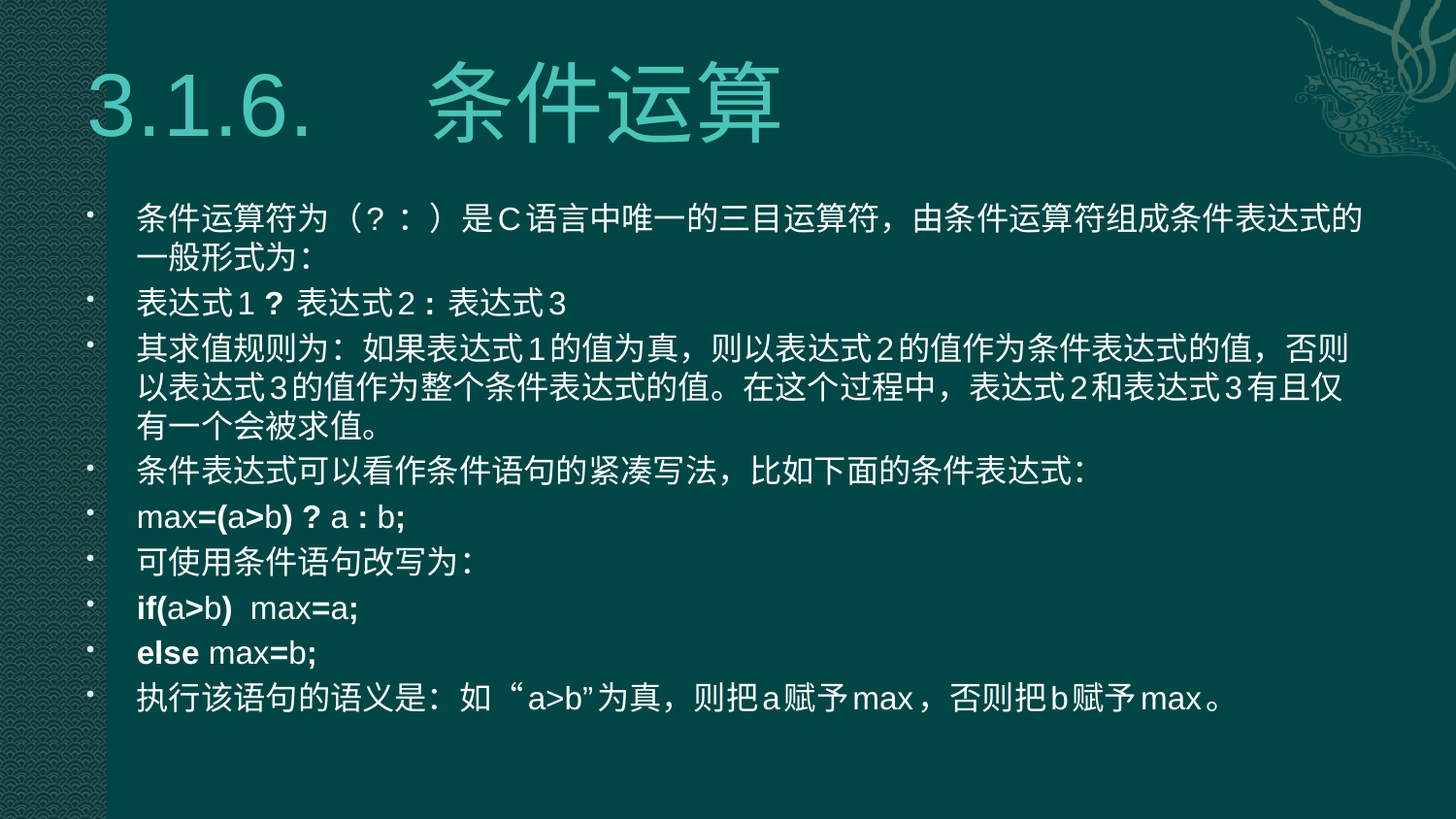

# 3.1.6.	 条件运算
条件运算符为（? ：）是C语言中唯一的三目运算符，由条件运算符组成条件表达式的一般形式为：
表达式1 ? 表达式2 : 表达式3
其求值规则为：如果表达式1的值为真，则以表达式2的值作为条件表达式的值，否则以表达式3的值作为整个条件表达式的值。在这个过程中，表达式2和表达式3有且仅有一个会被求值。
条件表达式可以看作条件语句的紧凑写法，比如下面的条件表达式：
max=(a>b) ? a : b;
可使用条件语句改写为：
if(a>b)  max=a;
else max=b;
执行该语句的语义是：如“a>b”为真，则把a赋予max，否则把b赋予max。